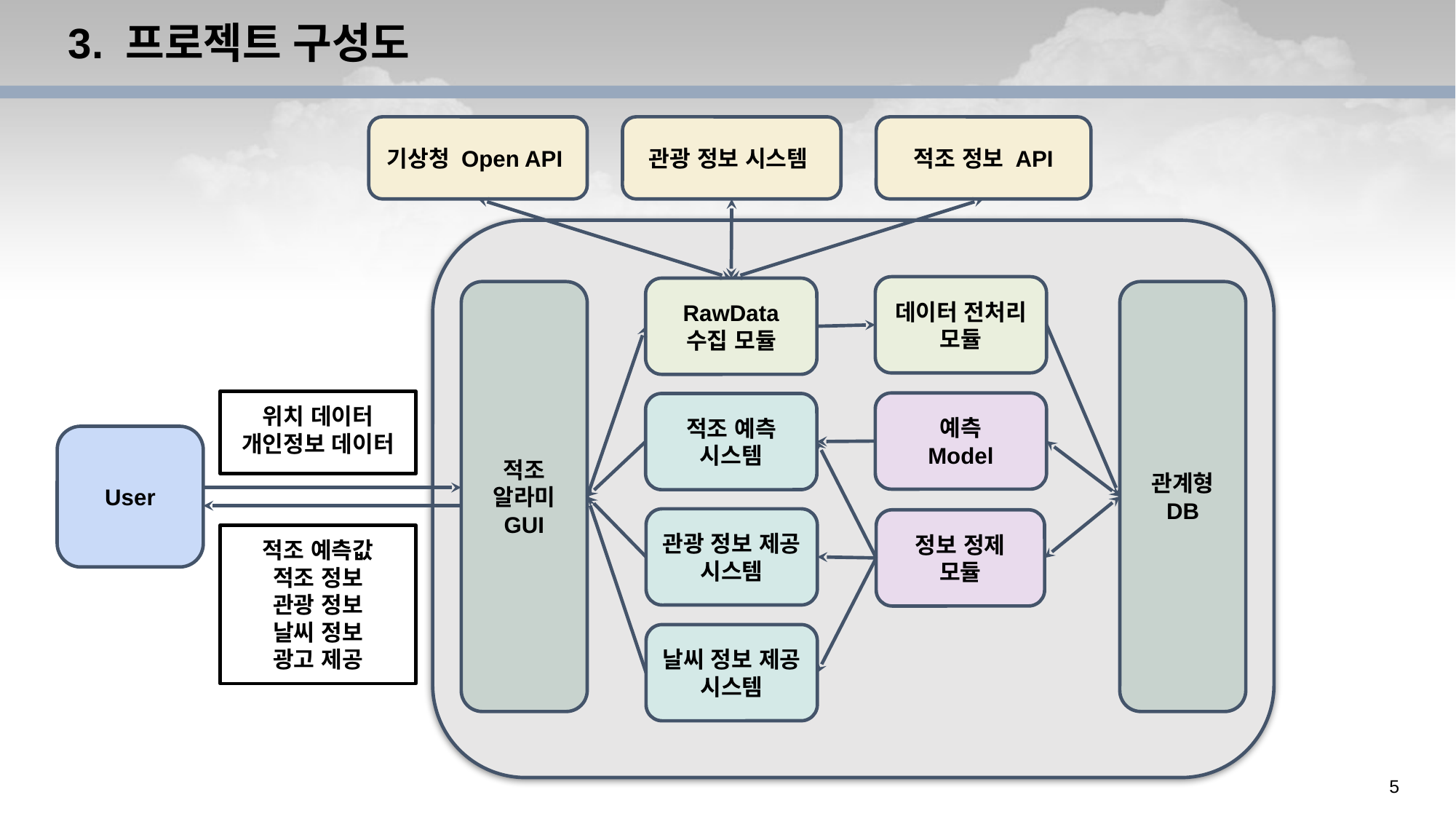

# 3. 프로젝트 구성도
기상청 Open API
관광 정보 시스템

데이터 전처리 모듈
RawData
수집 모듈
적조 알라미
GUI
관계형 DB
위치 데이터
개인정보 데이터
예측
Model
적조 예측 시스템
User
관광 정보 제공
시스템
적조 예측값
적조 정보
관광 정보
날씨 정보
광고 제공
날씨 정보 제공
시스템
적조 정보 API
정보 정제
모듈